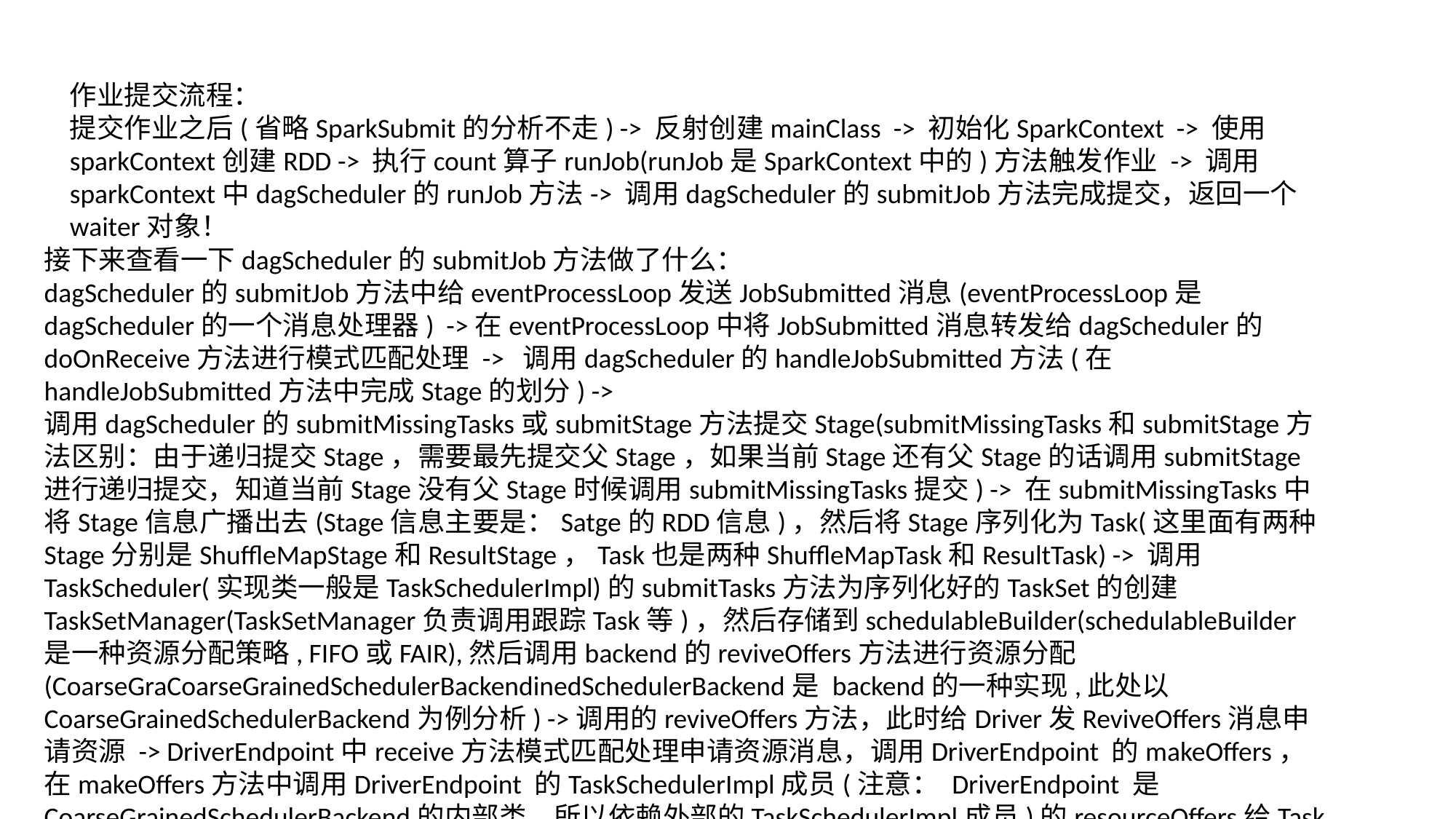

作业提交流程：
提交作业之后(省略SparkSubmit的分析不走) -> 反射创建mainClass  -> 初始化SparkContext  -> 使用sparkContext创建RDD -> 执行count算子runJob(runJob是SparkContext中的)方法触发作业 -> 调用sparkContext中dagScheduler的runJob方法-> 调用dagScheduler的submitJob方法完成提交，返回一个waiter对象！
接下来查看一下dagScheduler的submitJob方法做了什么：
dagScheduler的submitJob方法中给eventProcessLoop发送JobSubmitted消息(eventProcessLoop是dagScheduler的一个消息处理器)  ->在eventProcessLoop中将JobSubmitted消息转发给dagScheduler的doOnReceive方法进行模式匹配处理 ->  调用dagScheduler的handleJobSubmitted方法(在handleJobSubmitted方法中完成Stage的划分) ->
调用dagScheduler的submitMissingTasks或submitStage方法提交Stage(submitMissingTasks和submitStage方法区别：由于递归提交Stage，需要最先提交父Stage，如果当前Stage还有父Stage的话调用submitStage进行递归提交，知道当前Stage没有父Stage时候调用submitMissingTasks提交) -> 在submitMissingTasks中将Stage信息广播出去(Stage信息主要是：Satge的RDD信息)，然后将Stage序列化为Task(这里面有两种Stage分别是ShuffleMapStage和ResultStage，Task也是两种ShuffleMapTask和ResultTask) -> 调用TaskScheduler(实现类一般是TaskSchedulerImpl)的submitTasks方法为序列化好的TaskSet的创建TaskSetManager(TaskSetManager负责调用跟踪Task等)，然后存储到schedulableBuilder(schedulableBuilder是一种资源分配策略, FIFO或FAIR),然后调用backend的reviveOffers方法进行资源分配(CoarseGraCoarseGrainedSchedulerBackendinedSchedulerBackend是 backend的一种实现,此处以CoarseGrainedSchedulerBackend为例分析) ->调用的reviveOffers方法，此时给Driver发ReviveOffers消息申请资源 -> DriverEndpoint中receive方法模式匹配处理申请资源消息，调用DriverEndpoint 的makeOffers，在makeOffers方法中调用DriverEndpoint 的TaskSchedulerImpl成员(注意： DriverEndpoint 是CoarseGrainedSchedulerBackend的内部类，所以依赖外部的TaskSchedulerImpl成员)的resourceOffers给Task分配运行节点 -> 再DriverEndpoint的launchTasks启动任务